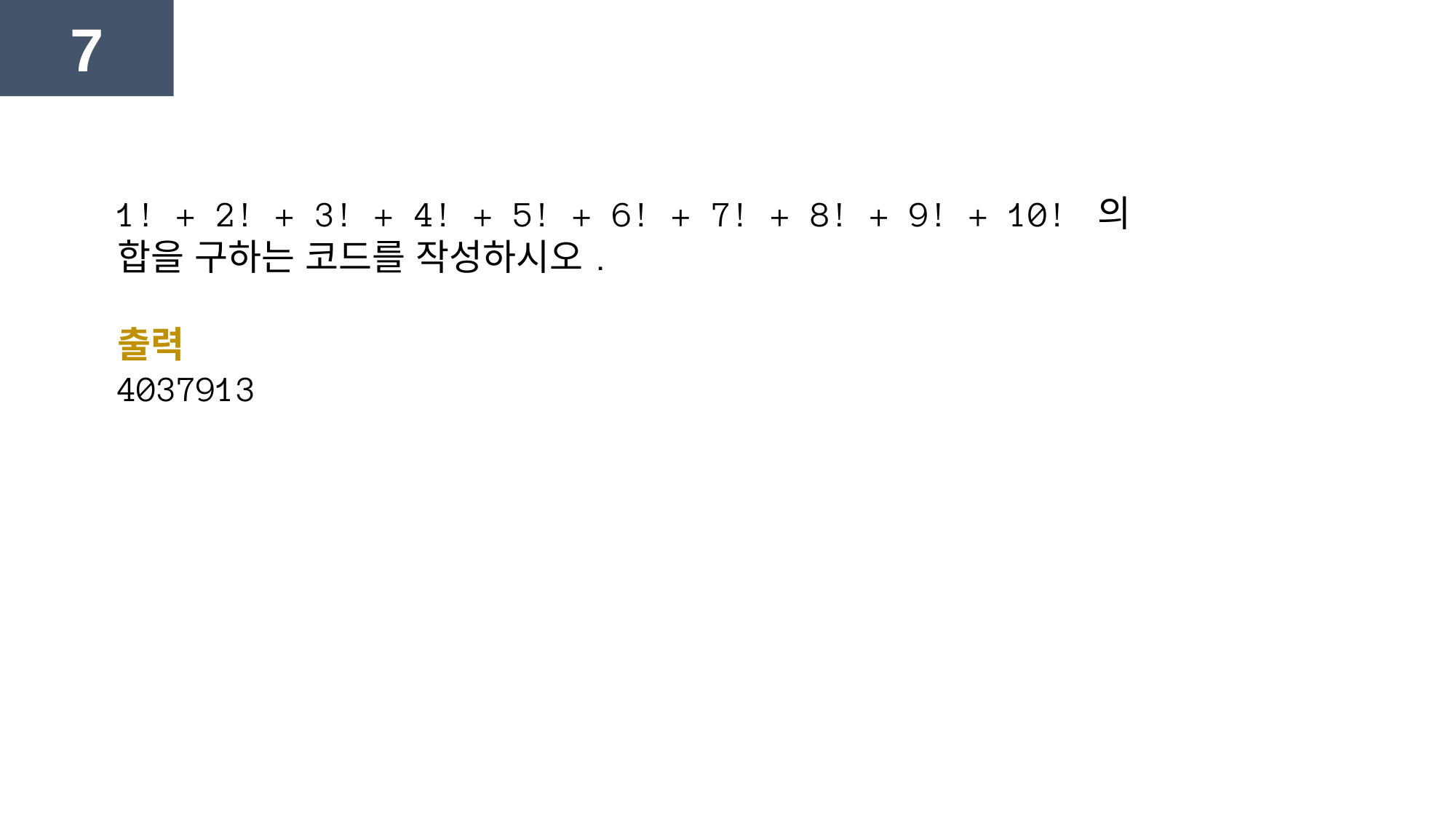

7
1! + 2! + 3! + 4! + 5! + 6! + 7! + 8! + 9! + 10! 의
합을 구하는 코드를 작성하시오.

출력
4037913